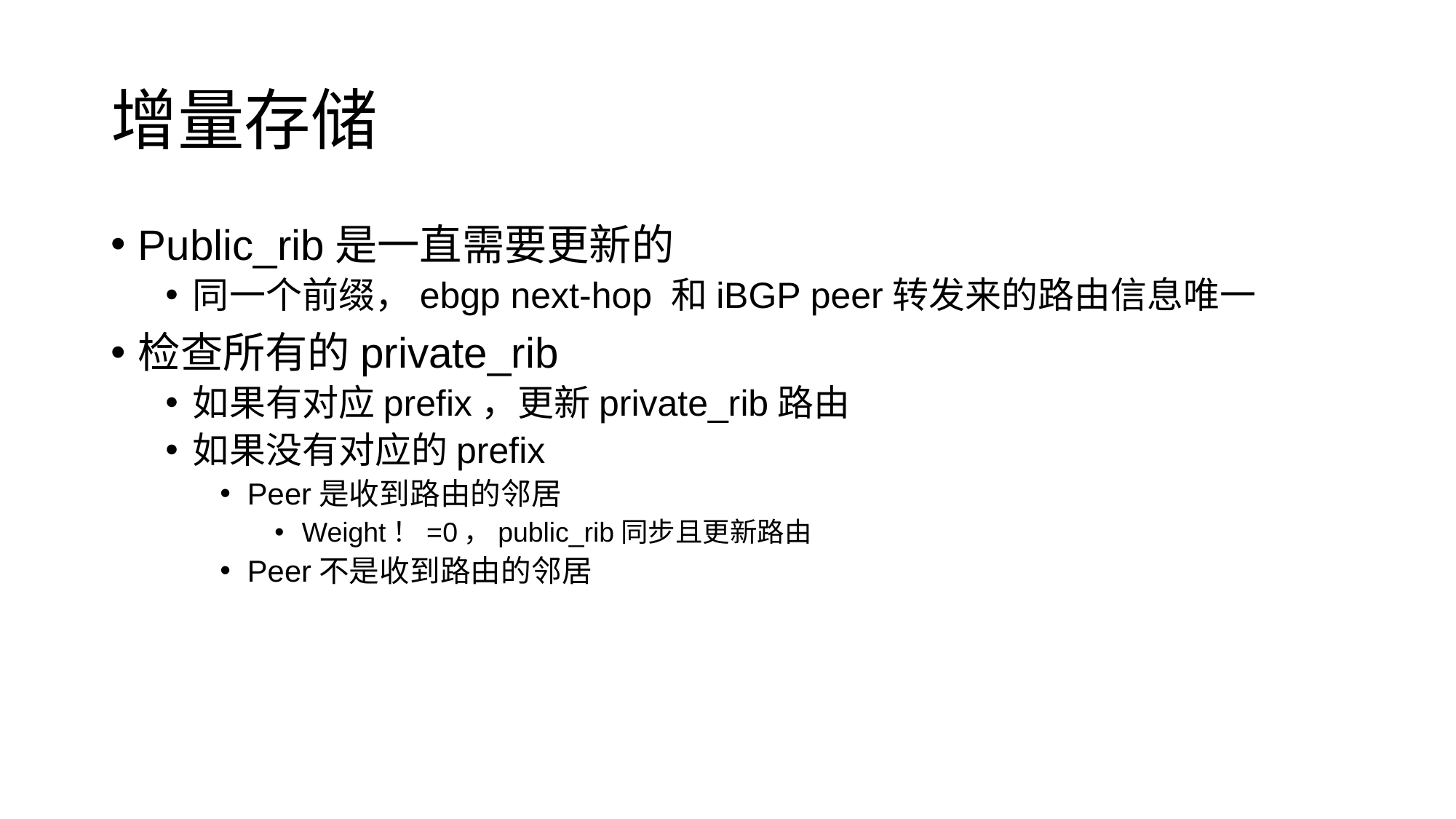

# 增量存储
Public_rib是一直需要更新的
同一个前缀，ebgp next-hop 和iBGP peer转发来的路由信息唯一
检查所有的private_rib
如果有对应prefix，更新private_rib路由
如果没有对应的prefix
Peer是收到路由的邻居
Weight！=0，public_rib同步且更新路由
Peer不是收到路由的邻居